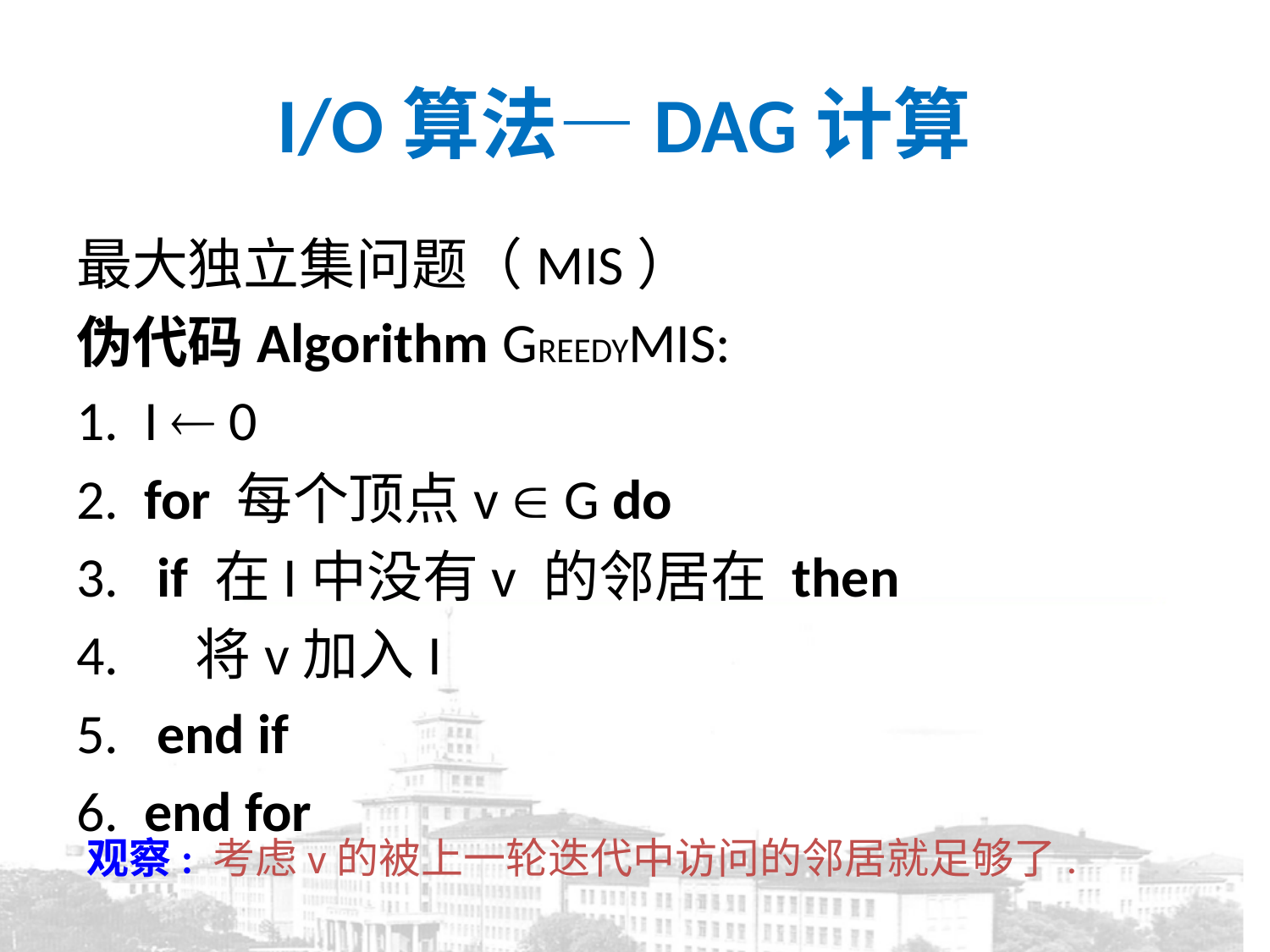

# I/O算法—DAG计算
最大独立集问题（MIS）
伪代码Algorithm GREEDYMIS:
1.  I ← 0
2.  for 每个顶点v ∈ G do
3.   if 在I中没有v 的邻居在 then
4.     将v加入I
5.   end if
6.  end for
观察: 考虑v的被上一轮迭代中访问的邻居就足够了.